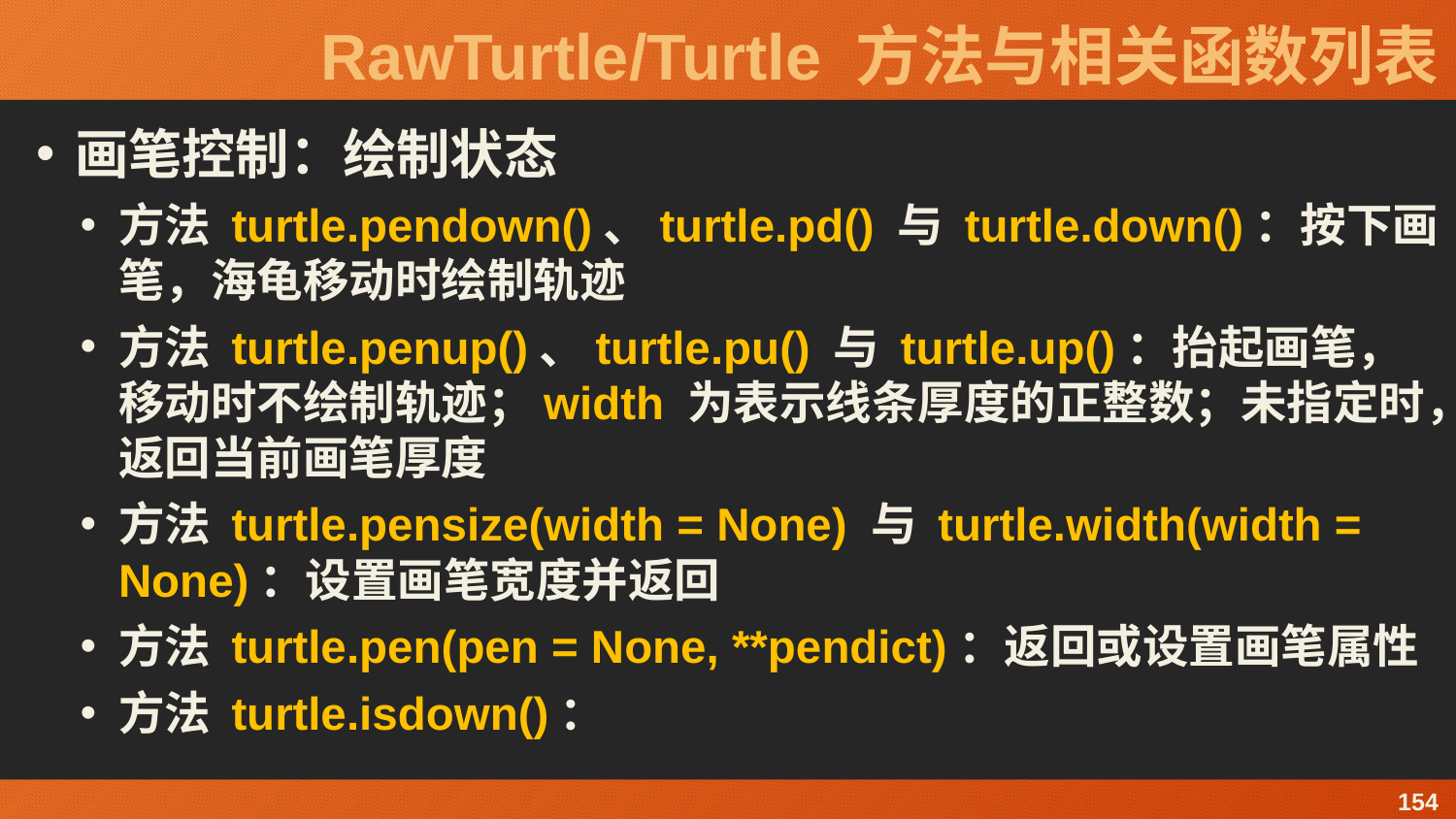

# RawTurtle/Turtle 方法与相关函数列表
画笔控制：绘制状态
方法 turtle.pendown()、turtle.pd() 与 turtle.down()：按下画笔，海龟移动时绘制轨迹
方法 turtle.penup()、turtle.pu() 与 turtle.up()：抬起画笔，移动时不绘制轨迹；width 为表示线条厚度的正整数；未指定时，返回当前画笔厚度
方法 turtle.pensize(width = None) 与 turtle.width(width = None)：设置画笔宽度并返回
方法 turtle.pen(pen = None, **pendict)：返回或设置画笔属性
方法 turtle.isdown()：
154